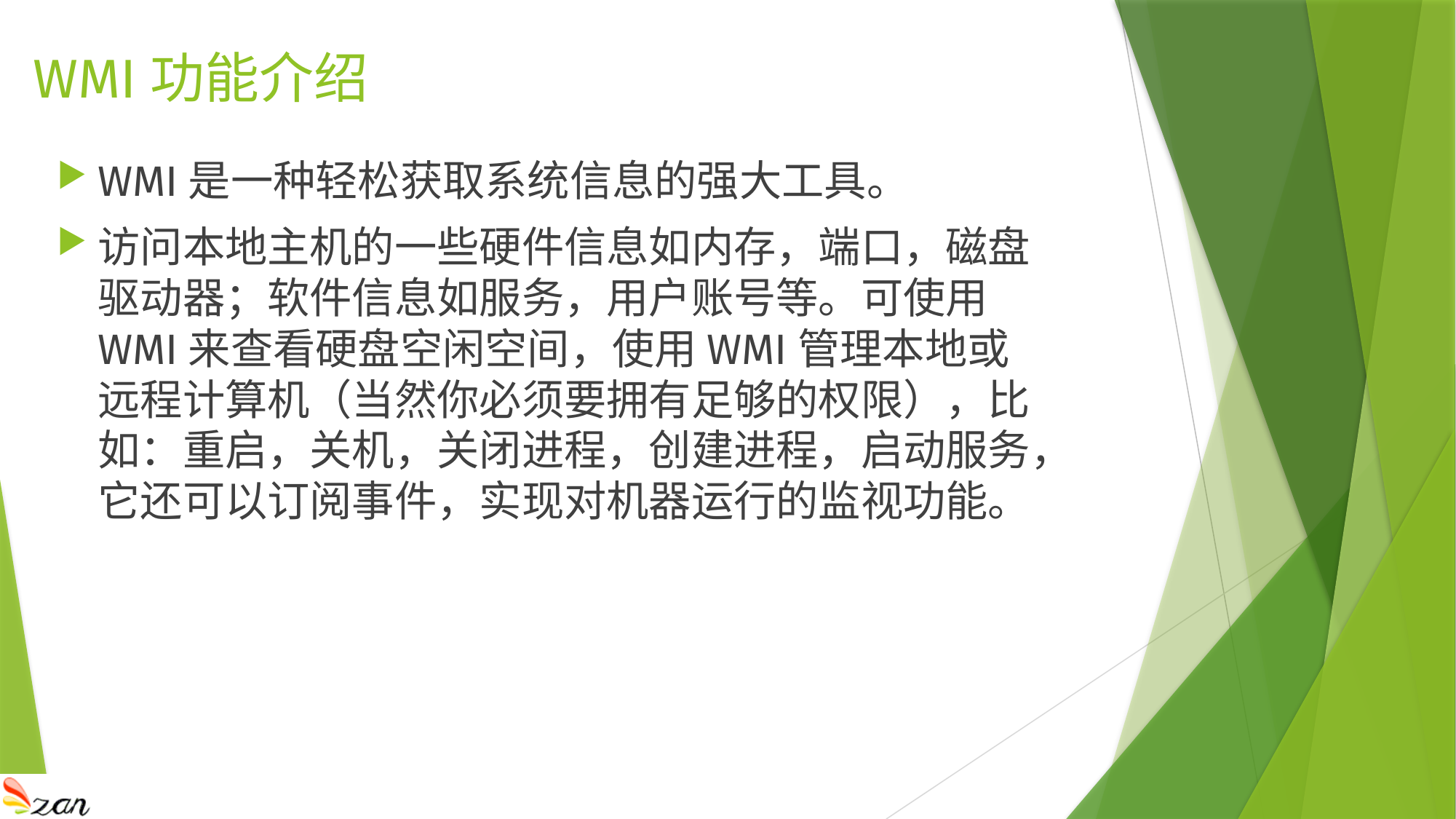

# WMI功能介绍
WMI是一种轻松获取系统信息的强大工具。
访问本地主机的一些硬件信息如内存，端口，磁盘驱动器；软件信息如服务，用户账号等。可使用WMI来查看硬盘空闲空间，使用WMI管理本地或远程计算机（当然你必须要拥有足够的权限），比如：重启，关机，关闭进程，创建进程，启动服务，它还可以订阅事件，实现对机器运行的监视功能。